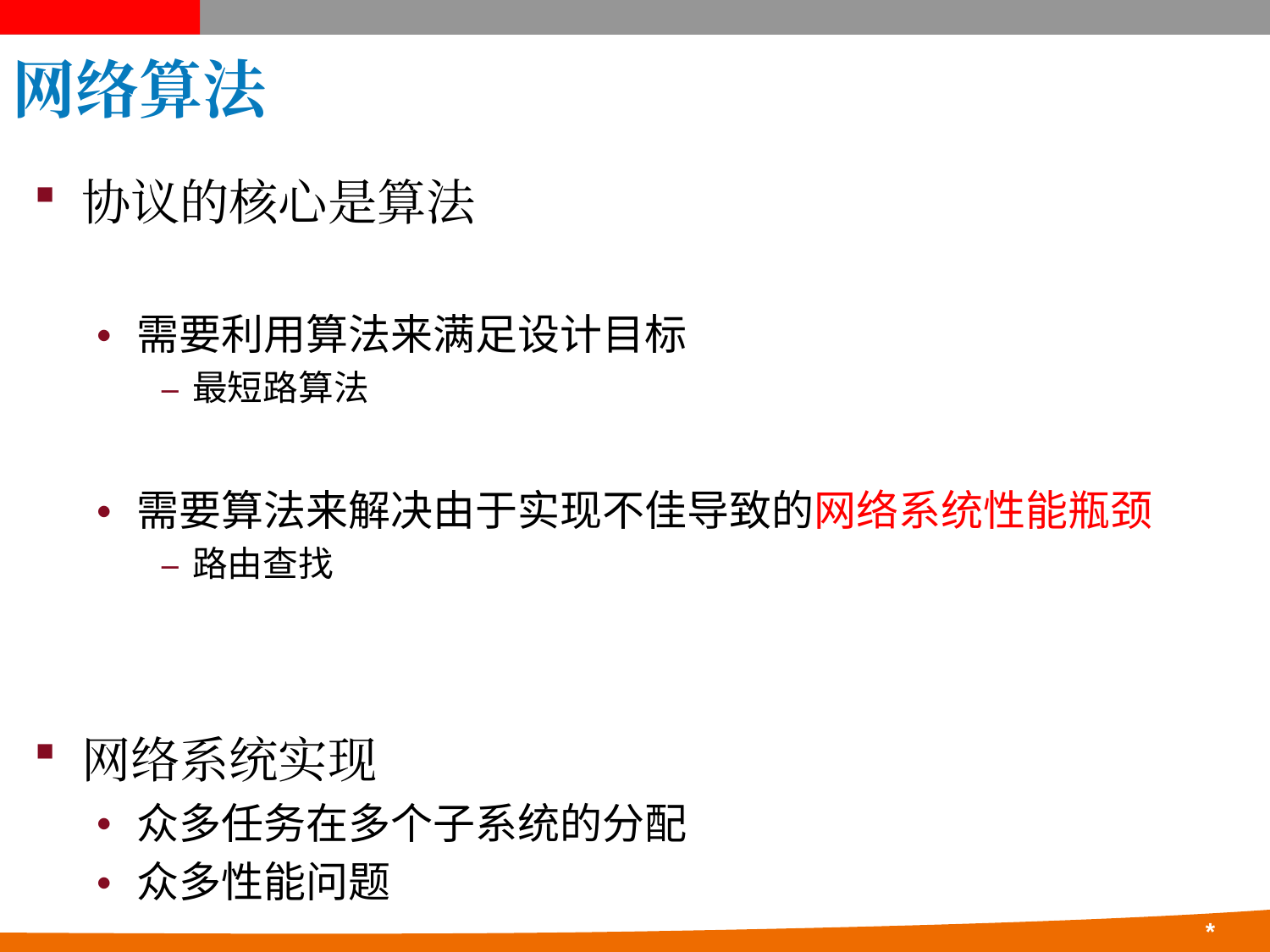

# 网络算法
协议的核心是算法

需要利用算法来满足设计目标
最短路算法

需要算法来解决由于实现不佳导致的网络系统性能瓶颈
路由查找

网络系统实现
众多任务在多个子系统的分配
众多性能问题